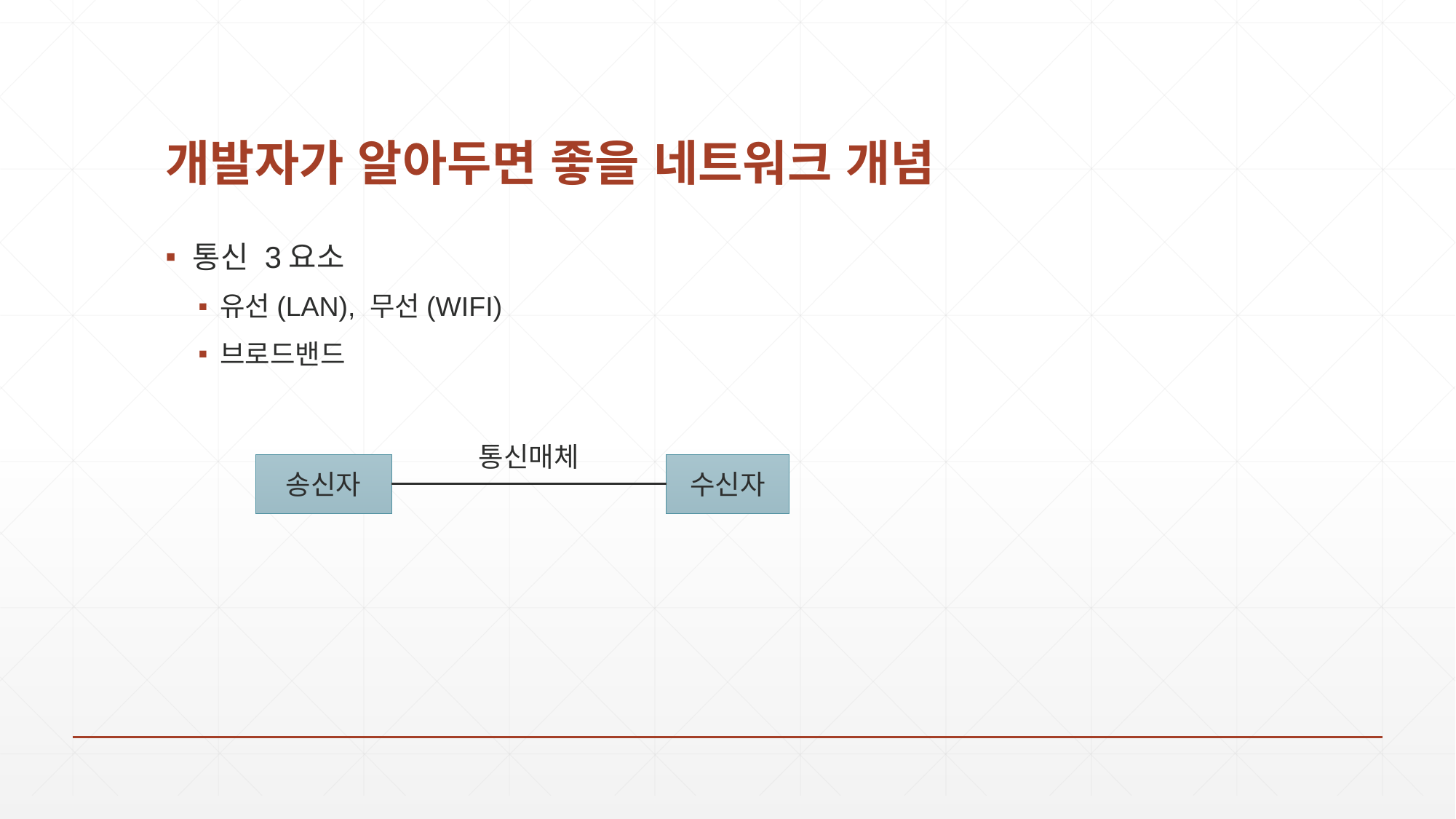

# 개발자가 알아두면 좋을 네트워크 개념
통신 3요소
유선(LAN), 무선(WIFI)
브로드밴드

통신매체
송신자
수신자